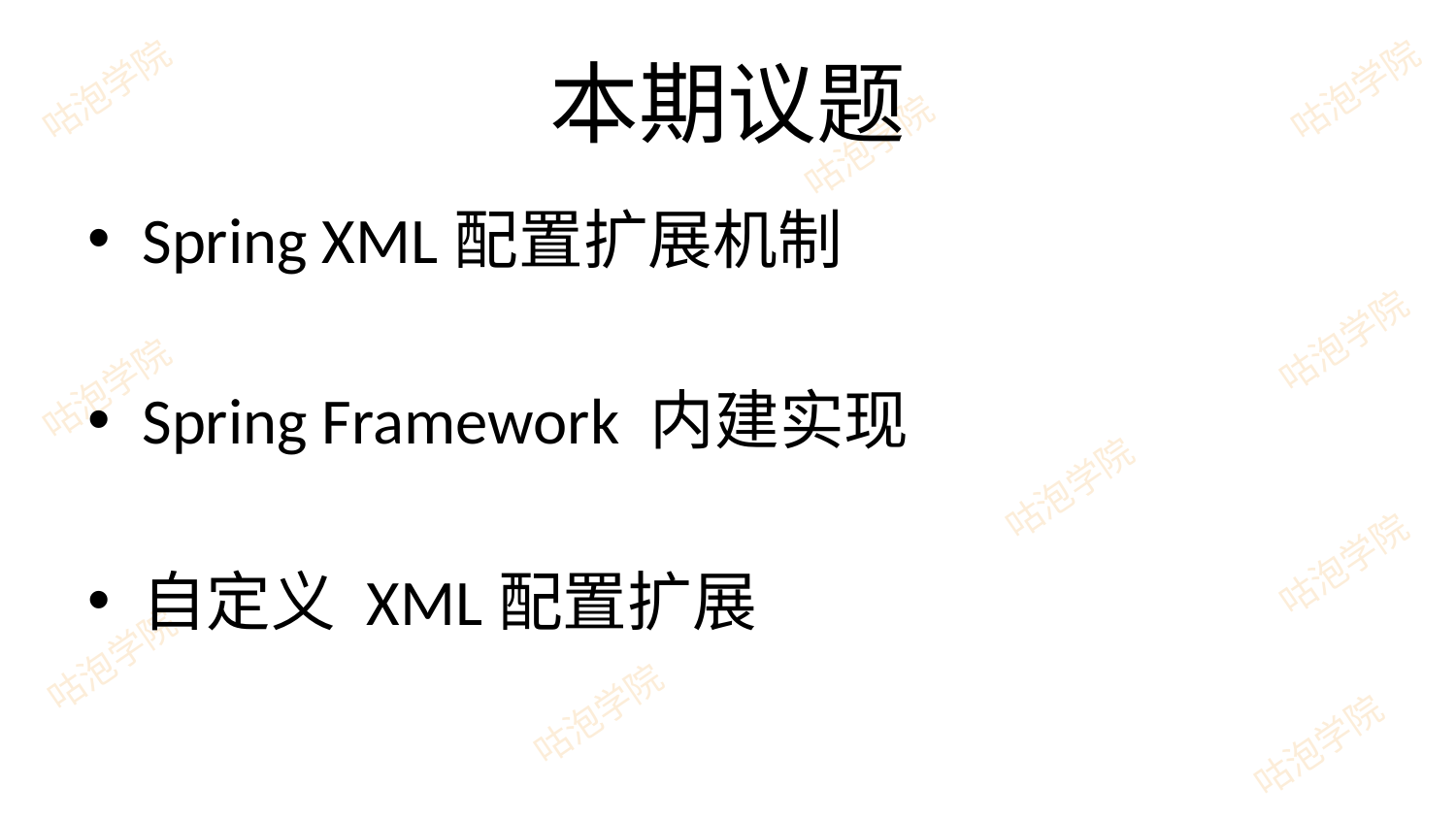

# 本期议题
Spring XML配置扩展机制

Spring Framework 内建实现

自定义 XML配置扩展